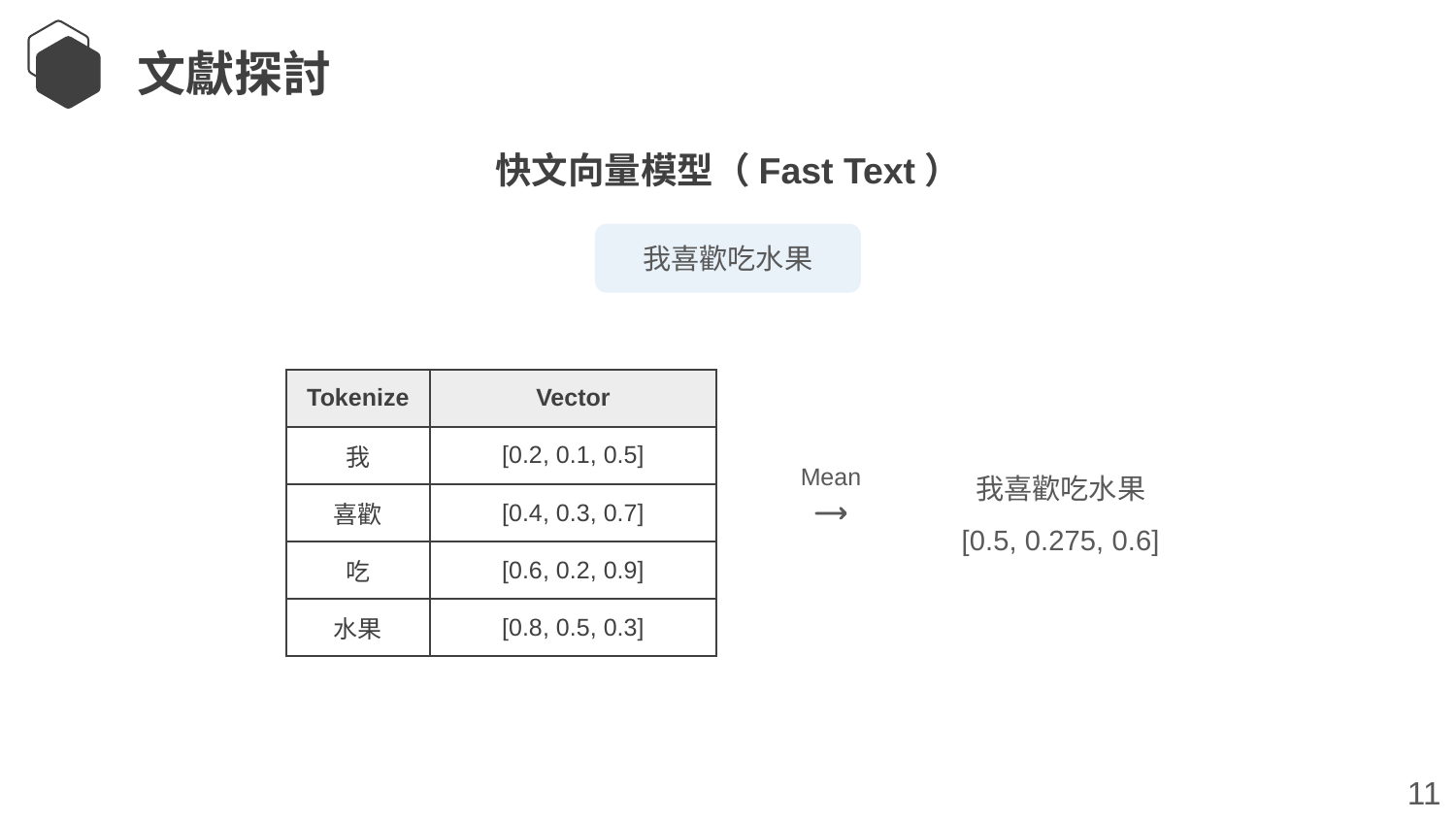

文獻探討
快文向量模型（Fast Text）

我喜歡吃水果
| Tokenize | Vector |
| --- | --- |
| 我 | [0.2, 0.1, 0.5] |
| 喜歡 | [0.4, 0.3, 0.7] |
| 吃 | [0.6, 0.2, 0.9] |
| 水果 | [0.8, 0.5, 0.3] |
Mean
我喜歡吃水果
[0.5, 0.275, 0.6]

11